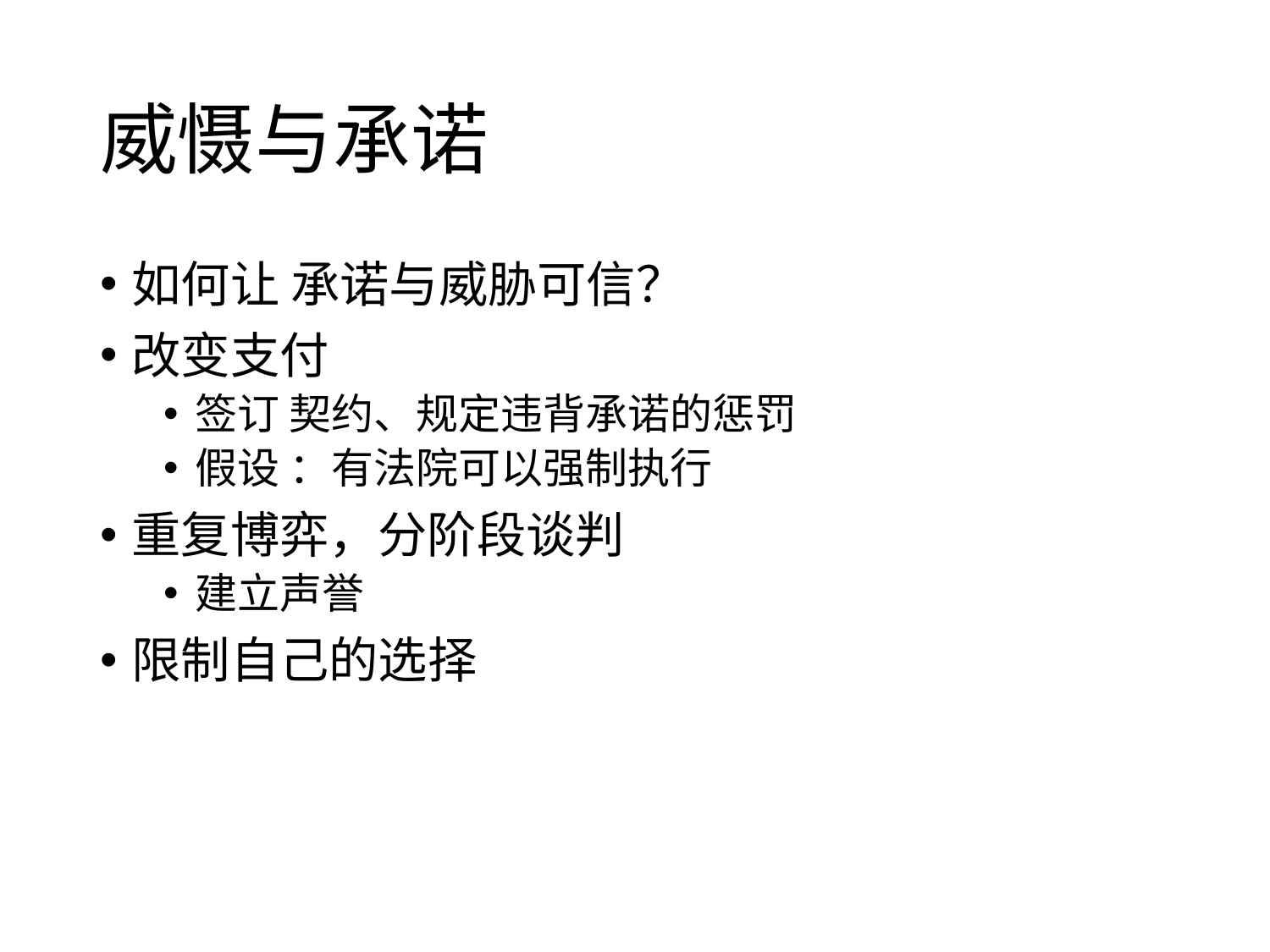

# 威慑与承诺
如何让 承诺与威胁可信？
改变支付
签订 契约、规定违背承诺的惩罚
假设 ：有法院可以强制执行
重复博弈，分阶段谈判
建立声誉
限制自己的选择